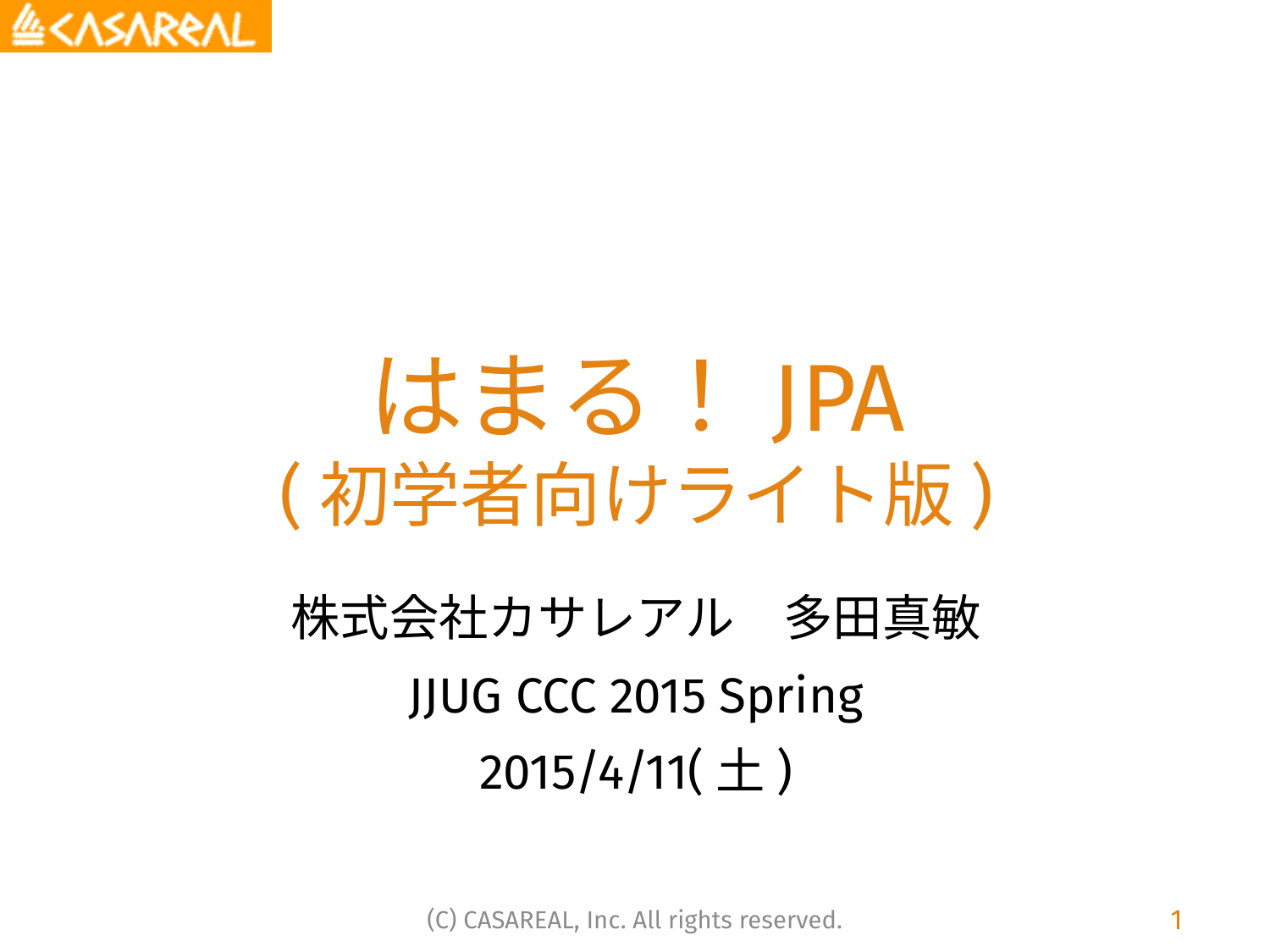

# はまる！JPA (初学者向けライト版)
株式会社カサレアル　多田真敏
JJUG CCC 2015 Spring
2015/4/11(土)
(C) CASAREAL, Inc. All rights reserved.
1